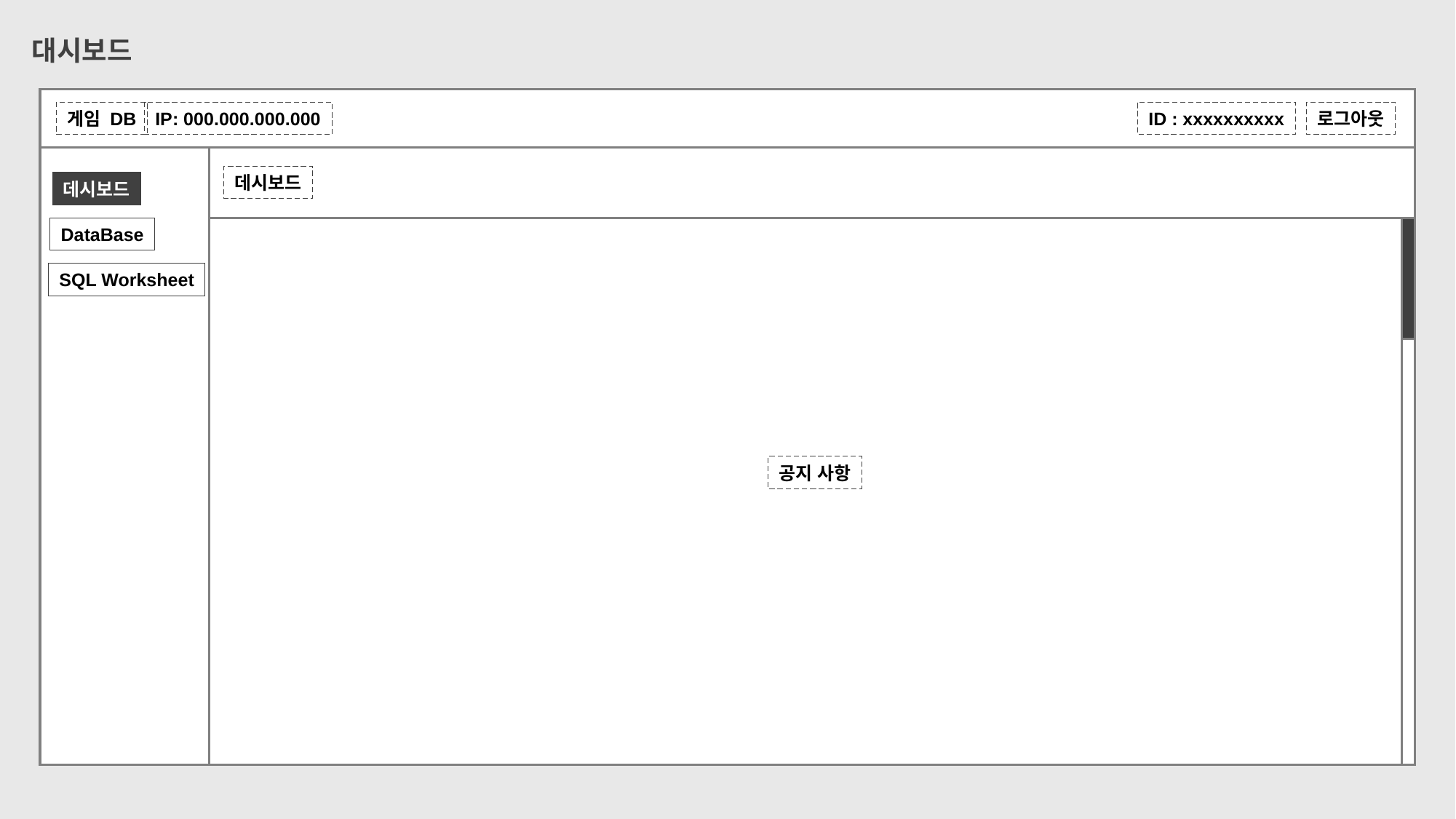

# 대시보드

게임 DB
IP: 000.000.000.000
ID : xxxxxxxxxx
로그아웃

데시보드
데시보드
DataBase

SQL Worksheet
공지 사항